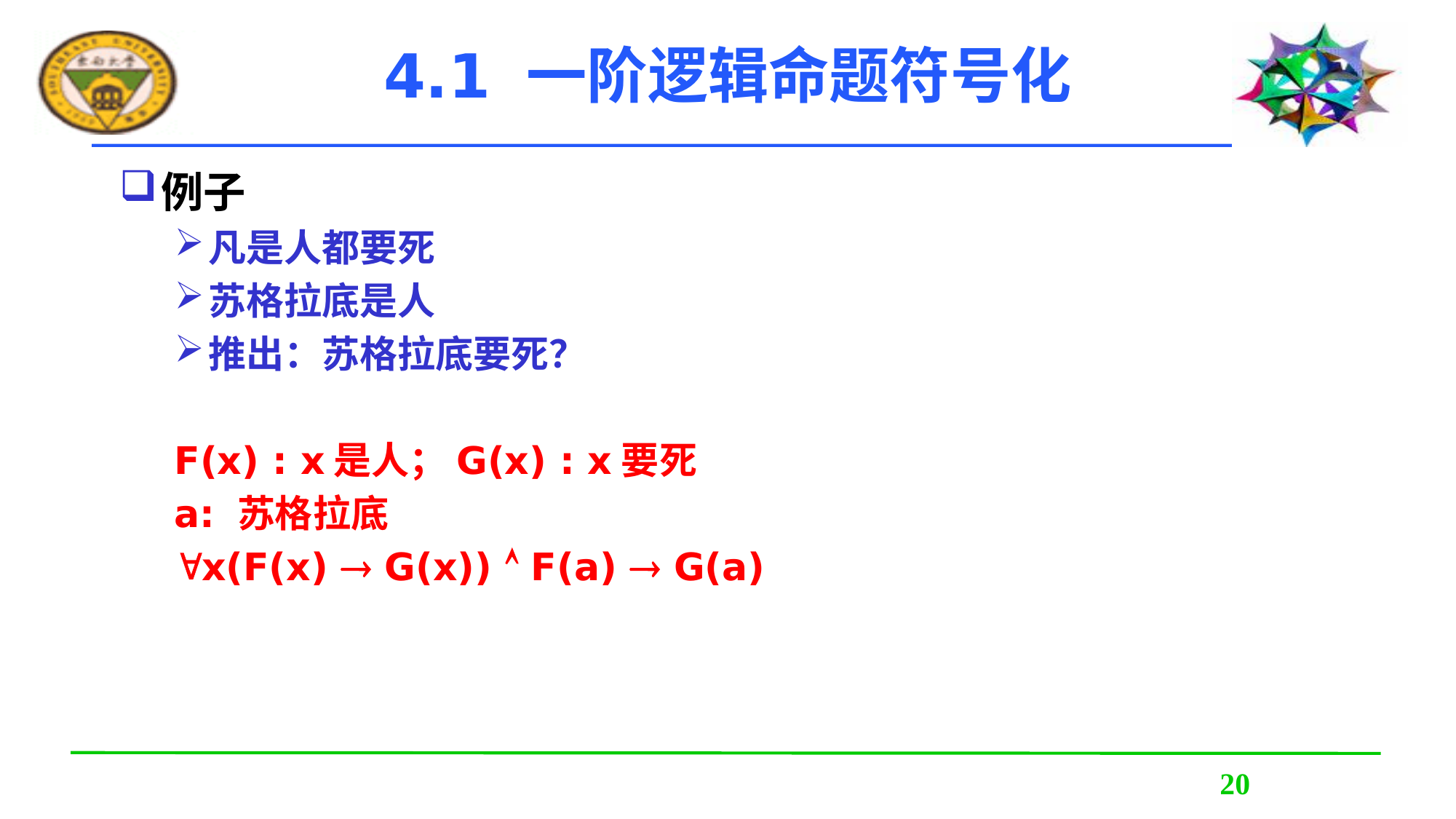

# 4.1 一阶逻辑命题符号化
例子
凡是人都要死
苏格拉底是人
推出：苏格拉底要死？

F(x) : x是人；G(x) : x要死
a: 苏格拉底
∀x(F(x) → G(x)) ∧ F(a) → G(a)